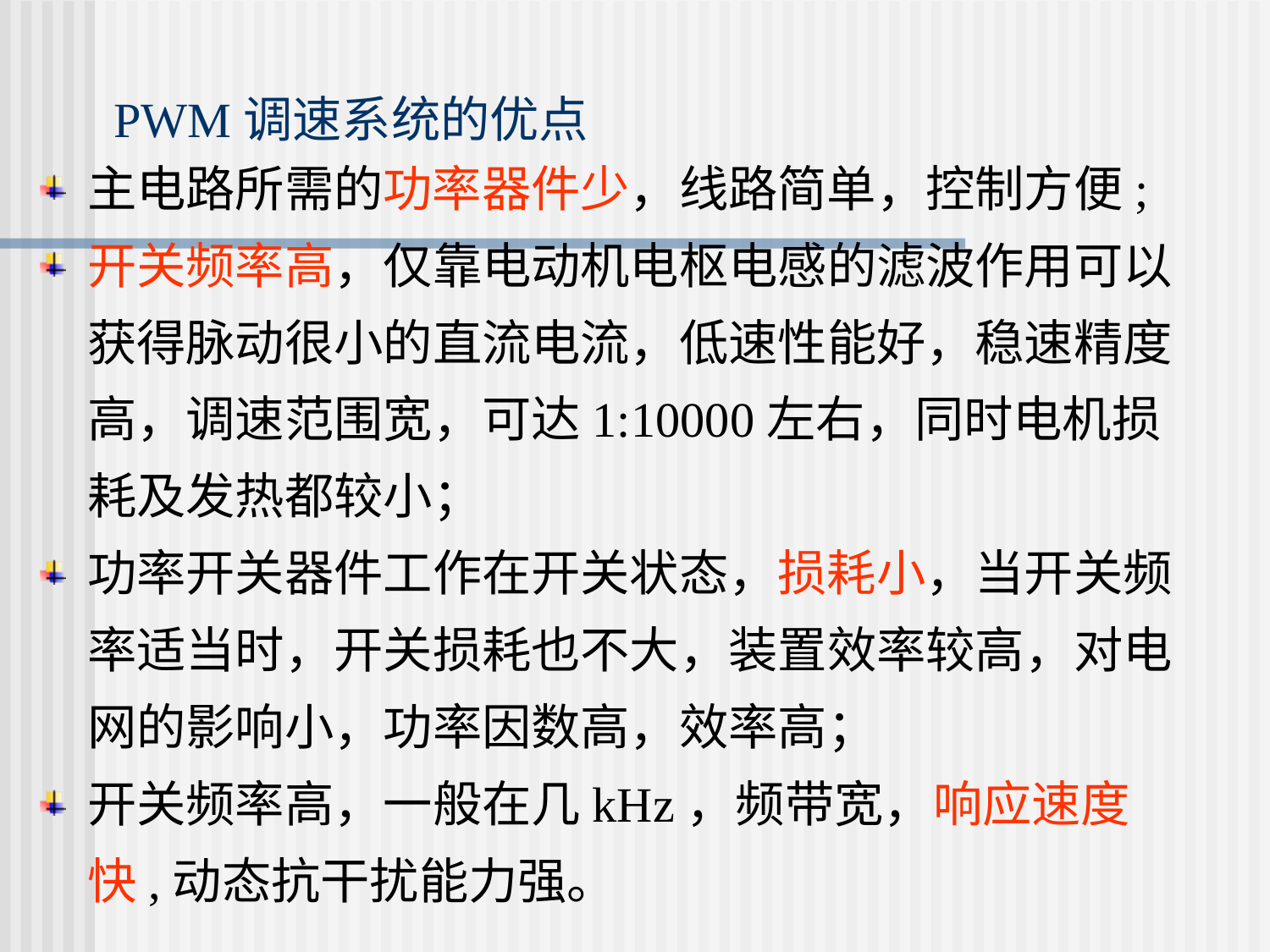

# PWM调速系统的优点
主电路所需的功率器件少，线路简单，控制方便;
开关频率高，仅靠电动机电枢电感的滤波作用可以获得脉动很小的直流电流，低速性能好，稳速精度高，调速范围宽，可达1:10000左右，同时电机损耗及发热都较小；
功率开关器件工作在开关状态，损耗小，当开关频率适当时，开关损耗也不大，装置效率较高，对电网的影响小，功率因数高，效率高；
开关频率高，一般在几kHz，频带宽，响应速度快,动态抗干扰能力强。
48